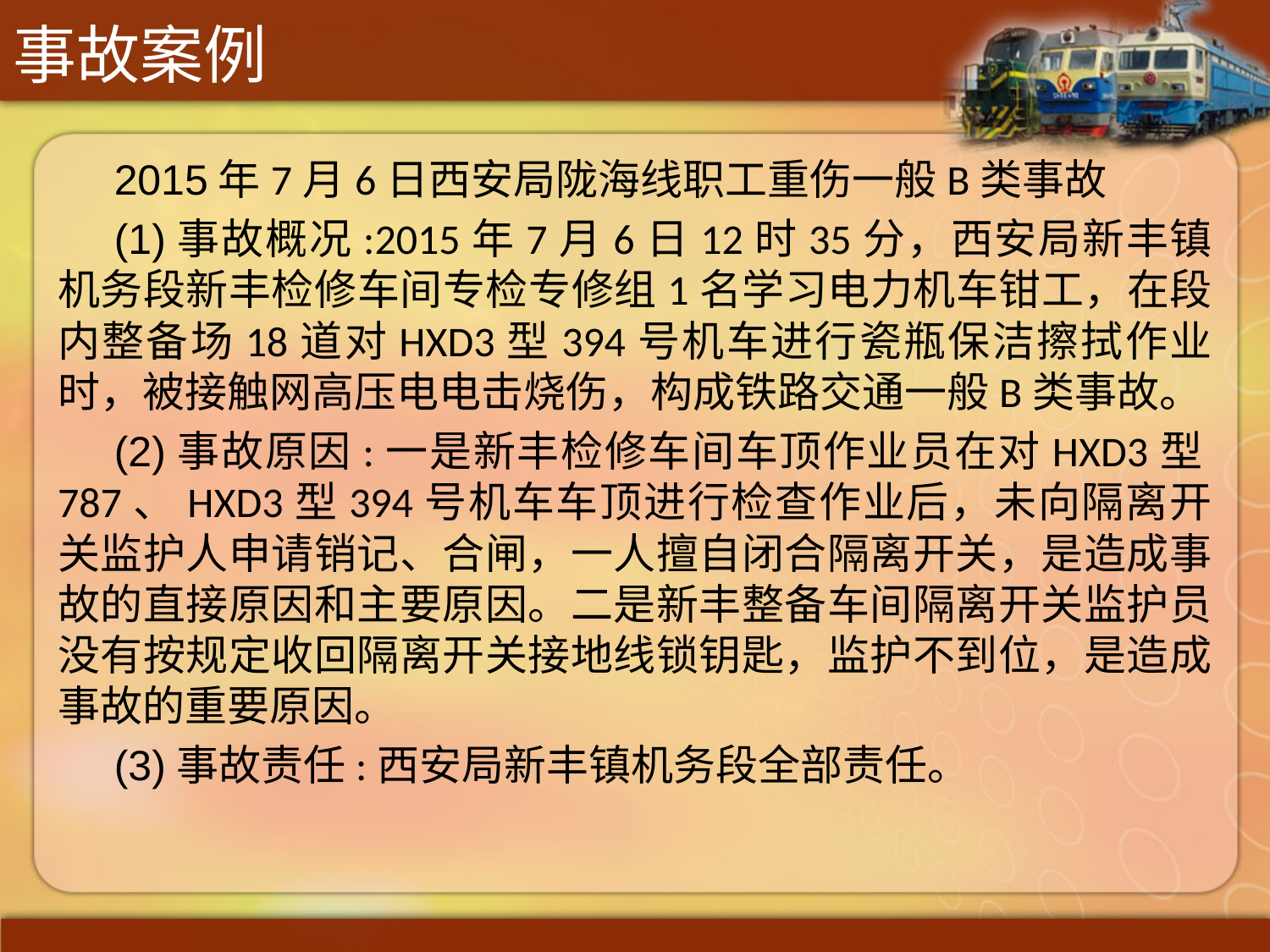

# 事故案例
2015年7月6日西安局陇海线职工重伤一般B类事故
(1)事故概况:2015年7月6日12时35分，西安局新丰镇机务段新丰检修车间专检专修组1名学习电力机车钳工，在段内整备场18道对HXD3型394号机车进行瓷瓶保洁擦拭作业时，被接触网高压电电击烧伤，构成铁路交通一般B类事故。
(2)事故原因:一是新丰检修车间车顶作业员在对HXD3型787、HXD3型394号机车车顶进行检查作业后，未向隔离开关监护人申请销记、合闸，一人擅自闭合隔离开关，是造成事故的直接原因和主要原因。二是新丰整备车间隔离开关监护员没有按规定收回隔离开关接地线锁钥匙，监护不到位，是造成事故的重要原因。
(3)事故责任:西安局新丰镇机务段全部责任。